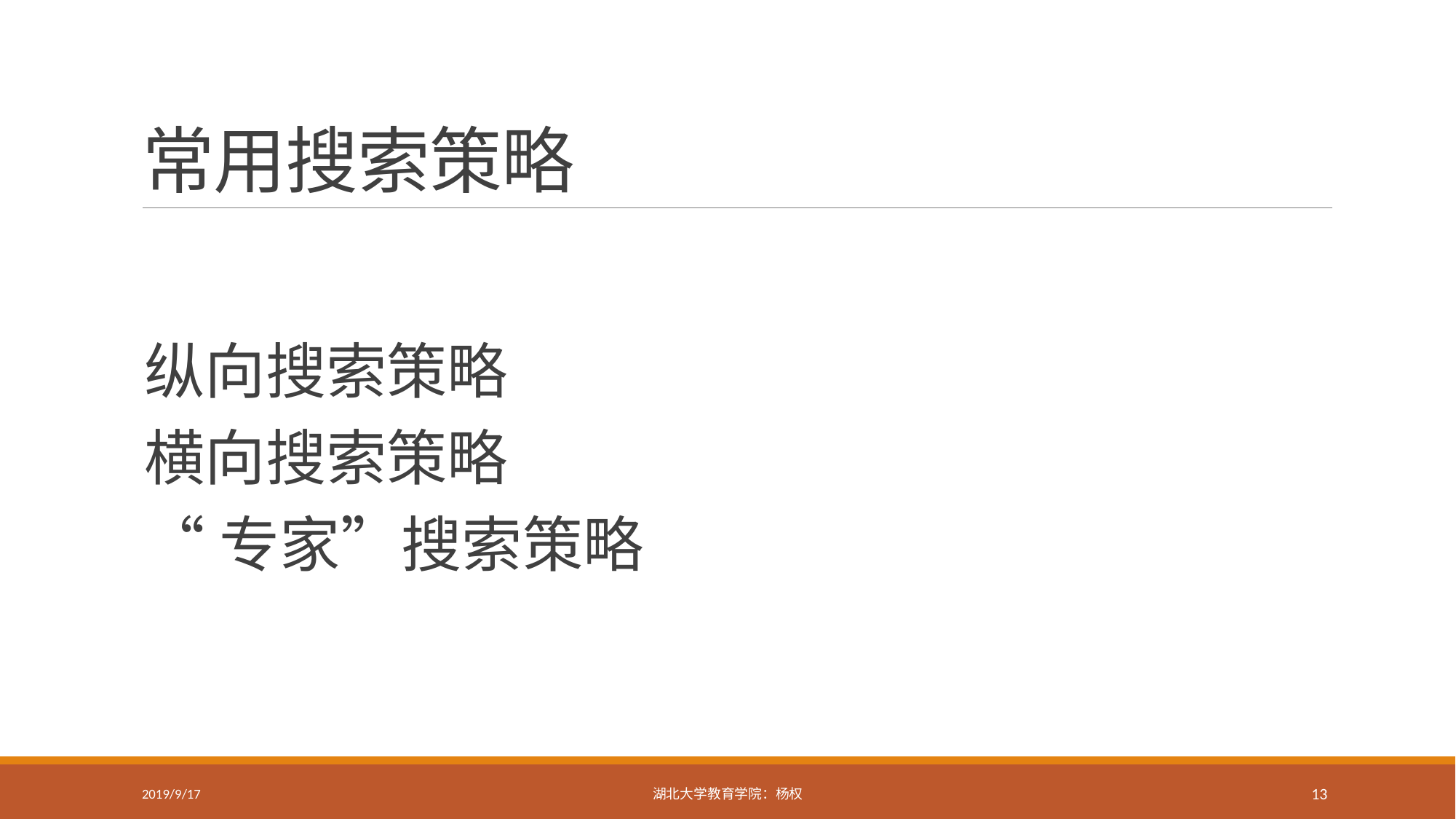

# 常用搜索策略
纵向搜索策略
横向搜索策略
“专家”搜索策略
2019/9/17
湖北大学教育学院：杨权
13